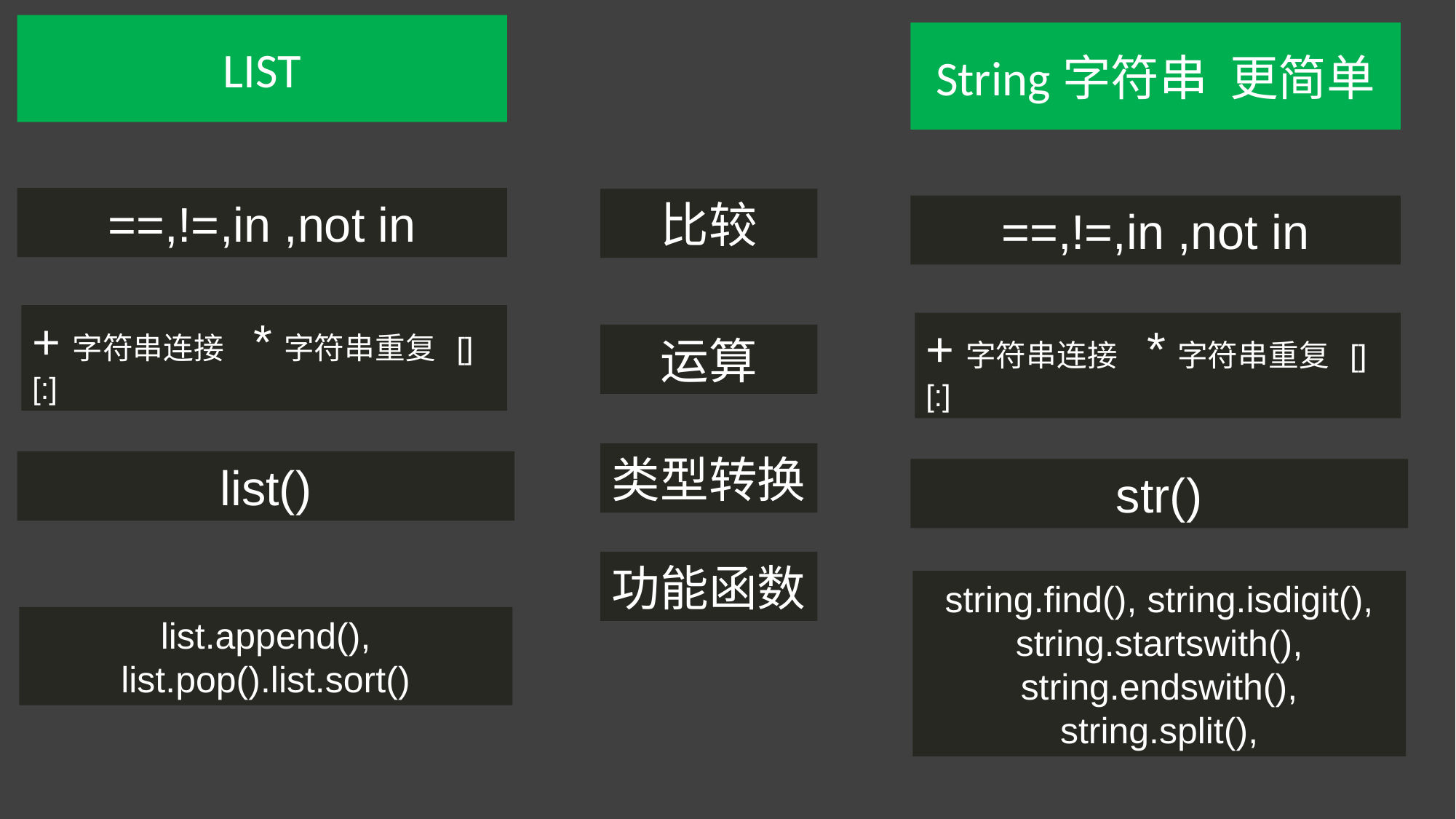

LIST
String字符串  更简单
==,!=,in ,not in
比较
==,!=,in ,not in
+字符串连接  *字符串重复  [] [:]
运算
+字符串连接  *字符串重复  [] [:]
类型转换
list()
str()
功能函数
string.find(), string.isdigit(), string.startswith(),
string.endswith(),
string.split(),
list.append(), list.pop().list.sort()